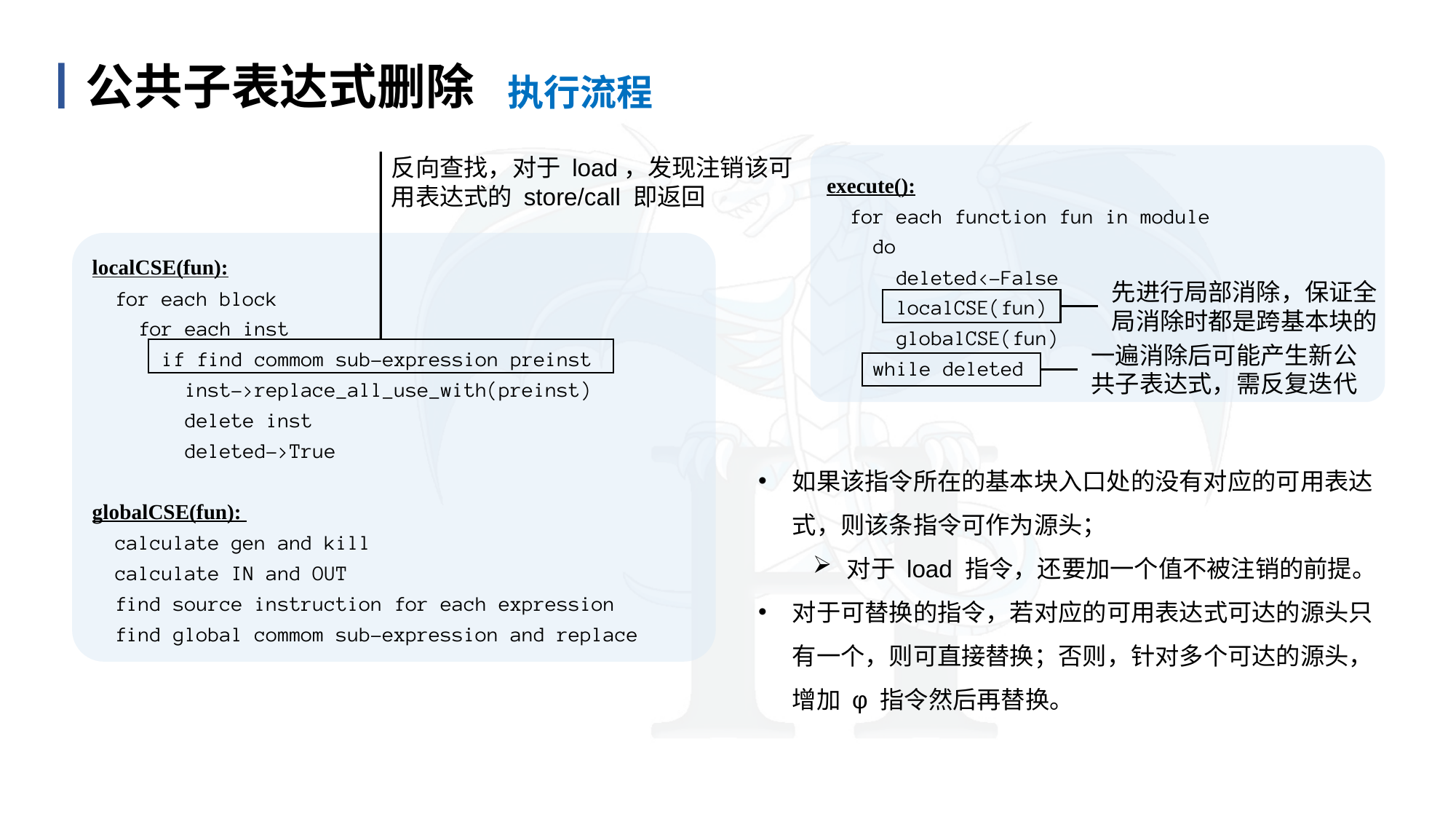

执行流程
丨公共子表达式删除
目 录
content
execute():
  for each function fun in module
    do
      deleted<-False
      localCSE(fun)
      globalCSE(fun)
    while deleted
反向查找，对于 load，发现注销该可用表达式的 store/call 即返回

localCSE(fun):
  for each block
    for each inst
      if find commom sub-expression preinst
        inst->replace_all_use_with(preinst)
        delete inst
        deleted->True

globalCSE(fun):
  calculate gen and kill
  calculate IN and OUT
  find source instruction for each expression
  find global commom sub-expression and replace
先进行局部消除，保证全局消除时都是跨基本块的

一遍消除后可能产生新公共子表达式，需反复迭代

如果该指令所在的基本块入口处的没有对应的可用表达式，则该条指令可作为源头；
对于 load 指令，还要加一个值不被注销的前提。
对于可替换的指令，若对应的可用表达式可达的源头只有一个，则可直接替换；否则，针对多个可达的源头，增加 φ 指令然后再替换。